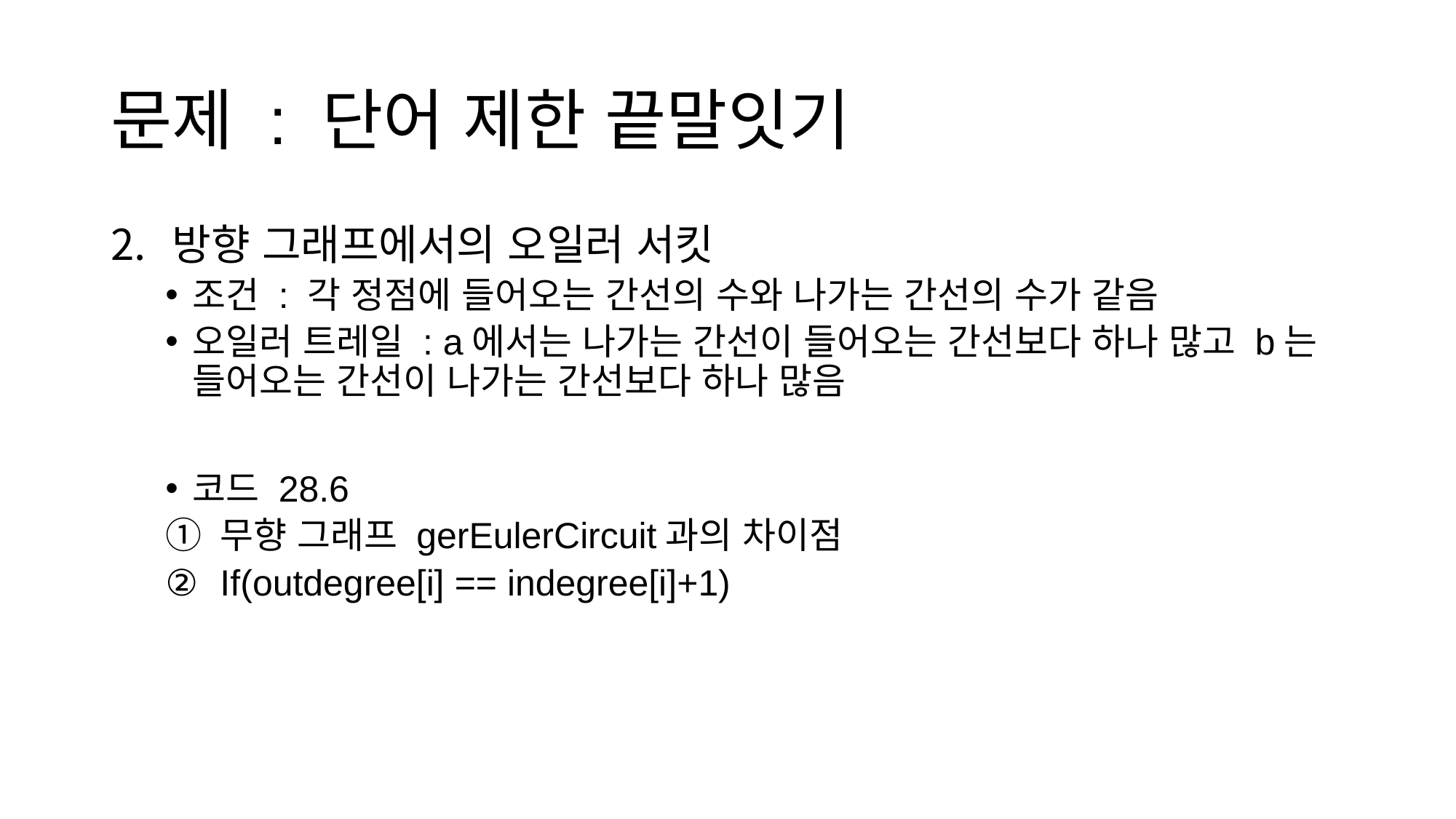

# 문제 : 단어 제한 끝말잇기
방향 그래프에서의 오일러 서킷
조건 : 각 정점에 들어오는 간선의 수와 나가는 간선의 수가 같음
오일러 트레일 : a에서는 나가는 간선이 들어오는 간선보다 하나 많고 b는 들어오는 간선이 나가는 간선보다 하나 많음

코드 28.6
무향 그래프 gerEulerCircuit과의 차이점
If(outdegree[i] == indegree[i]+1)